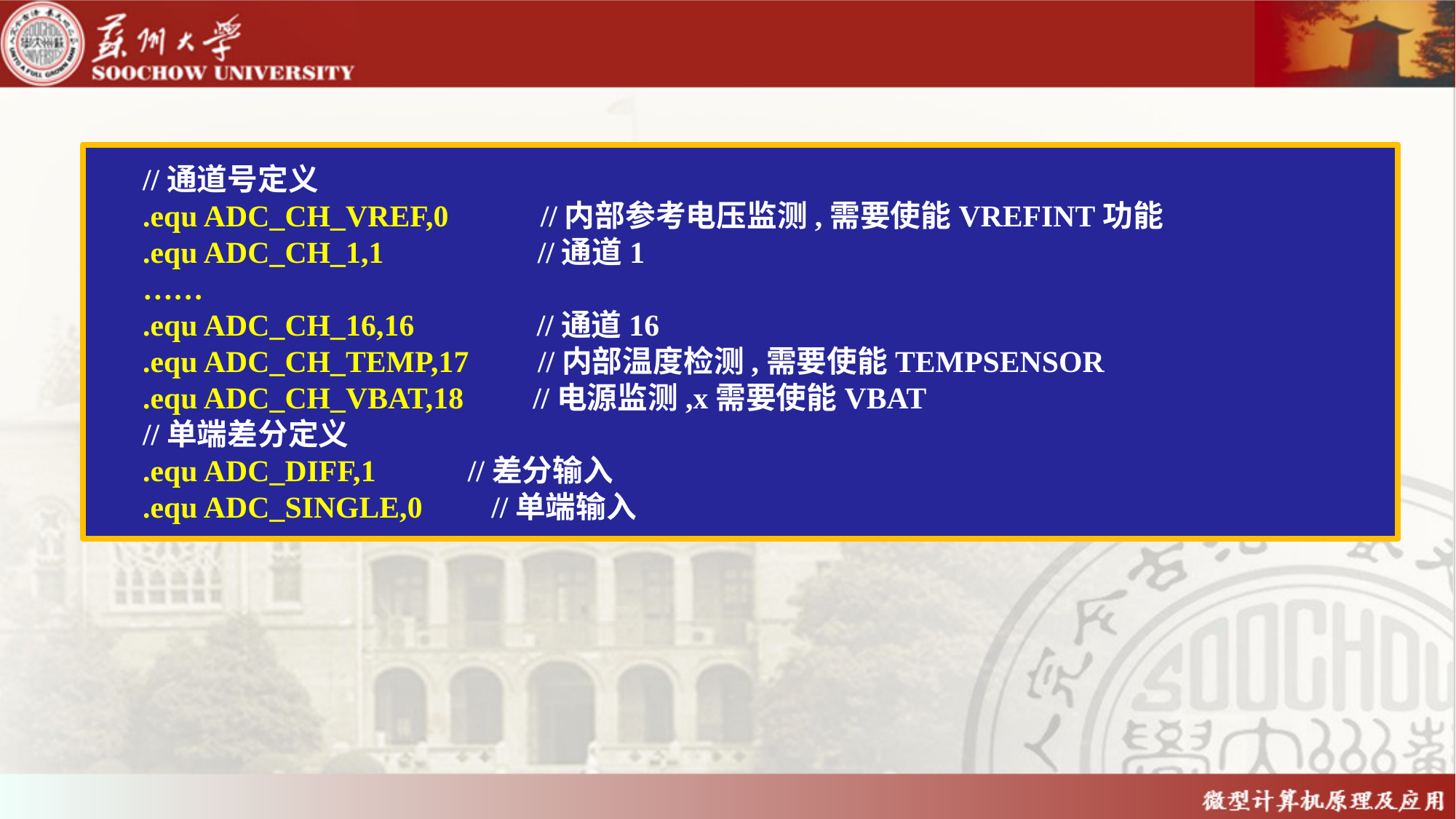

//通道号定义
.equ ADC_CH_VREF,0            //内部参考电压监测,需要使能VREFINT功能
.equ ADC_CH_1,1      	             //通道1
……
.equ ADC_CH_16,16                //通道16
.equ ADC_CH_TEMP,17         //内部温度检测,需要使能TEMPSENSOR
.equ ADC_CH_VBAT,18         //电源监测,x需要使能VBAT
//单端差分定义
.equ ADC_DIFF,1            //差分输入
.equ ADC_SINGLE,0         //单端输入